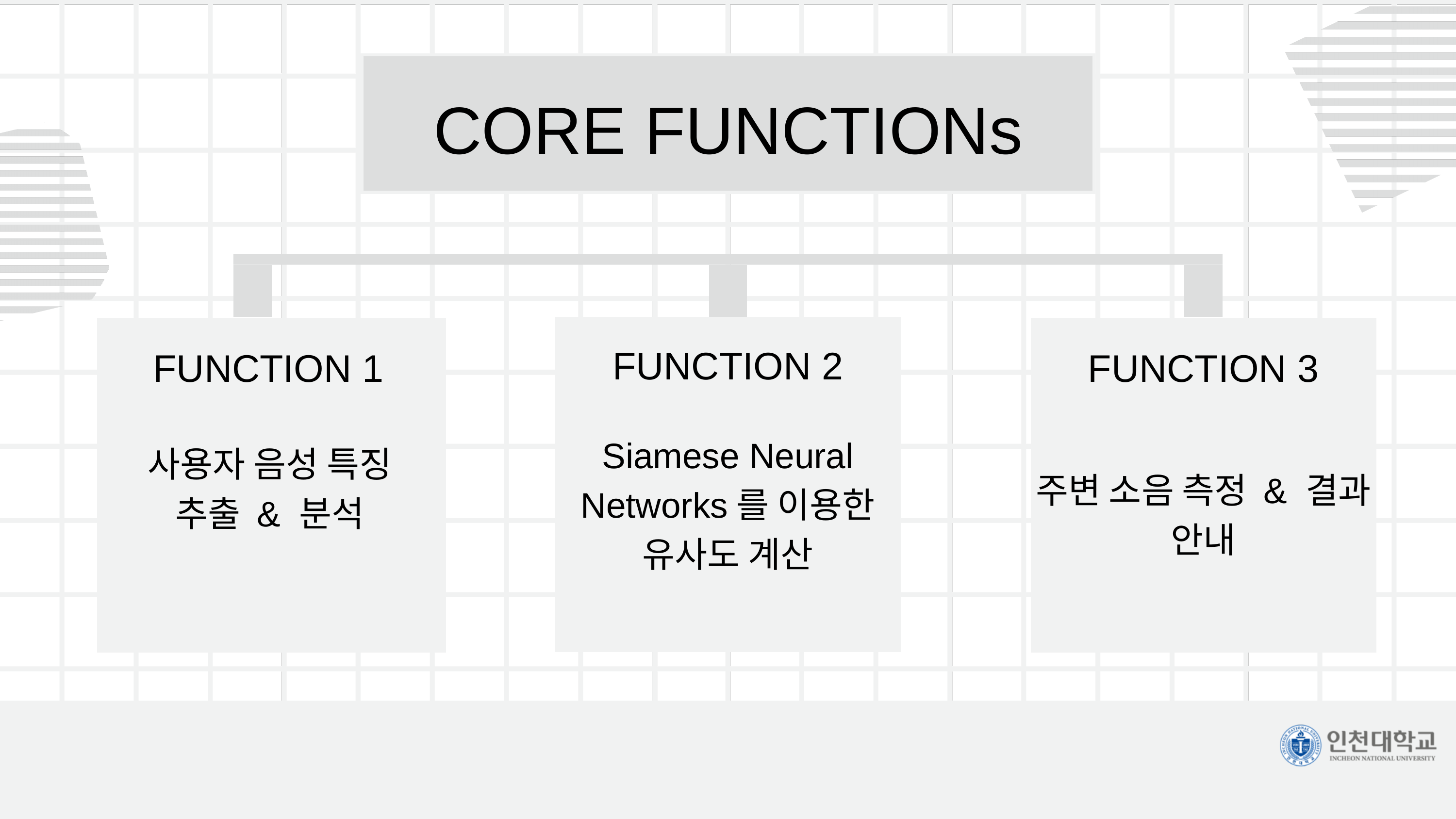

CORE FUNCTIONs

FUNCTION 1
사용자 음성 특징 추출 & 분석

FUNCTION 3
주변 소음 측정 & 결과 안내
FUNCTION 2
Siamese Neural Networks를 이용한 유사도 계산